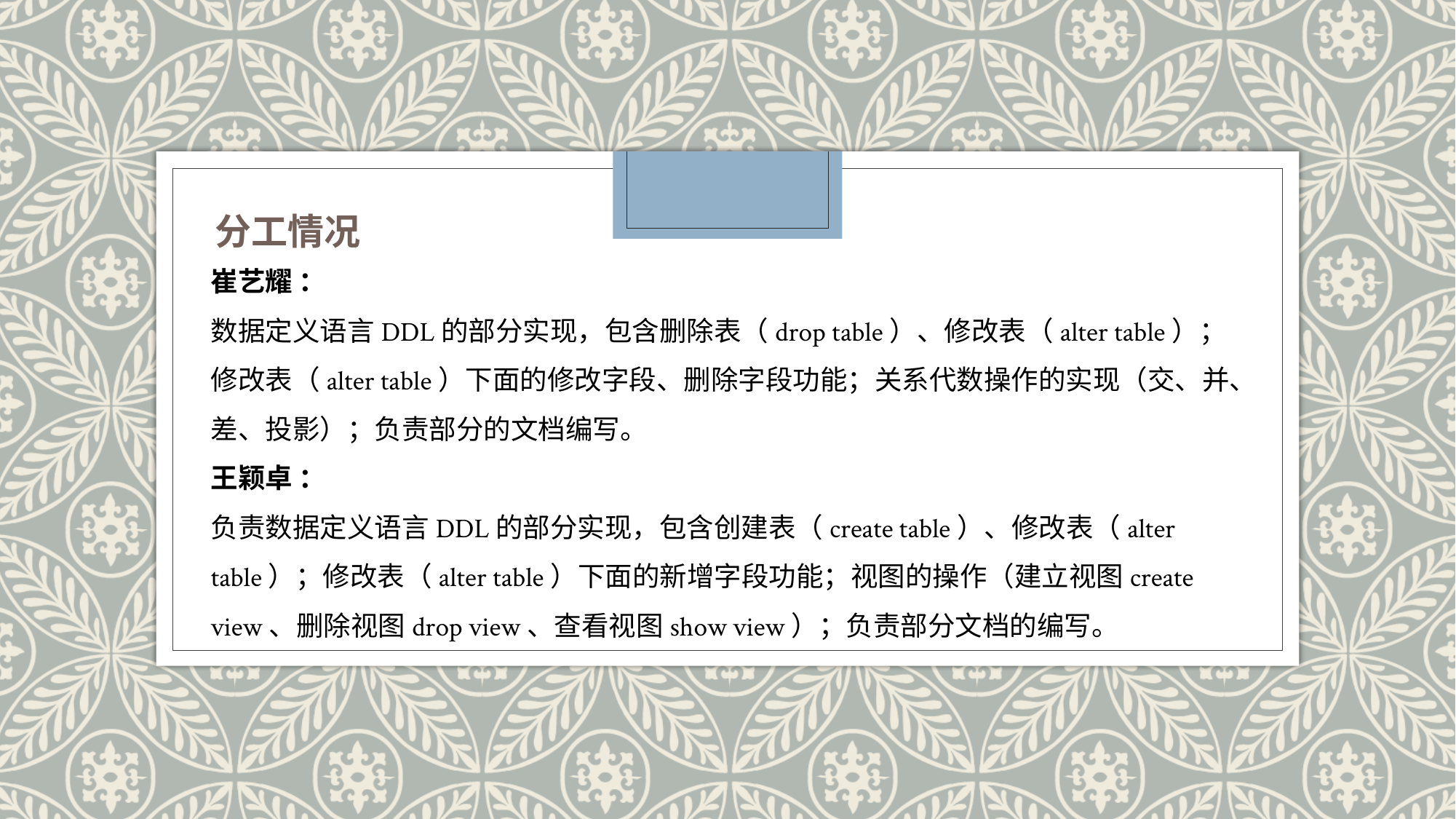

分工情况
崔艺耀 ：
数据定义语言DDL的部分实现，包含删除表（drop table）、修改表（alter table）；修改表（alter table）下面的修改字段、删除字段功能；关系代数操作的实现（交、并、差、投影）；负责部分的文档编写。
王颖卓 ：
负责数据定义语言DDL的部分实现，包含创建表（create table）、修改表（alter table）；修改表（alter table）下面的新增字段功能；视图的操作（建立视图create view、删除视图drop view、查看视图show view）；负责部分文档的编写。